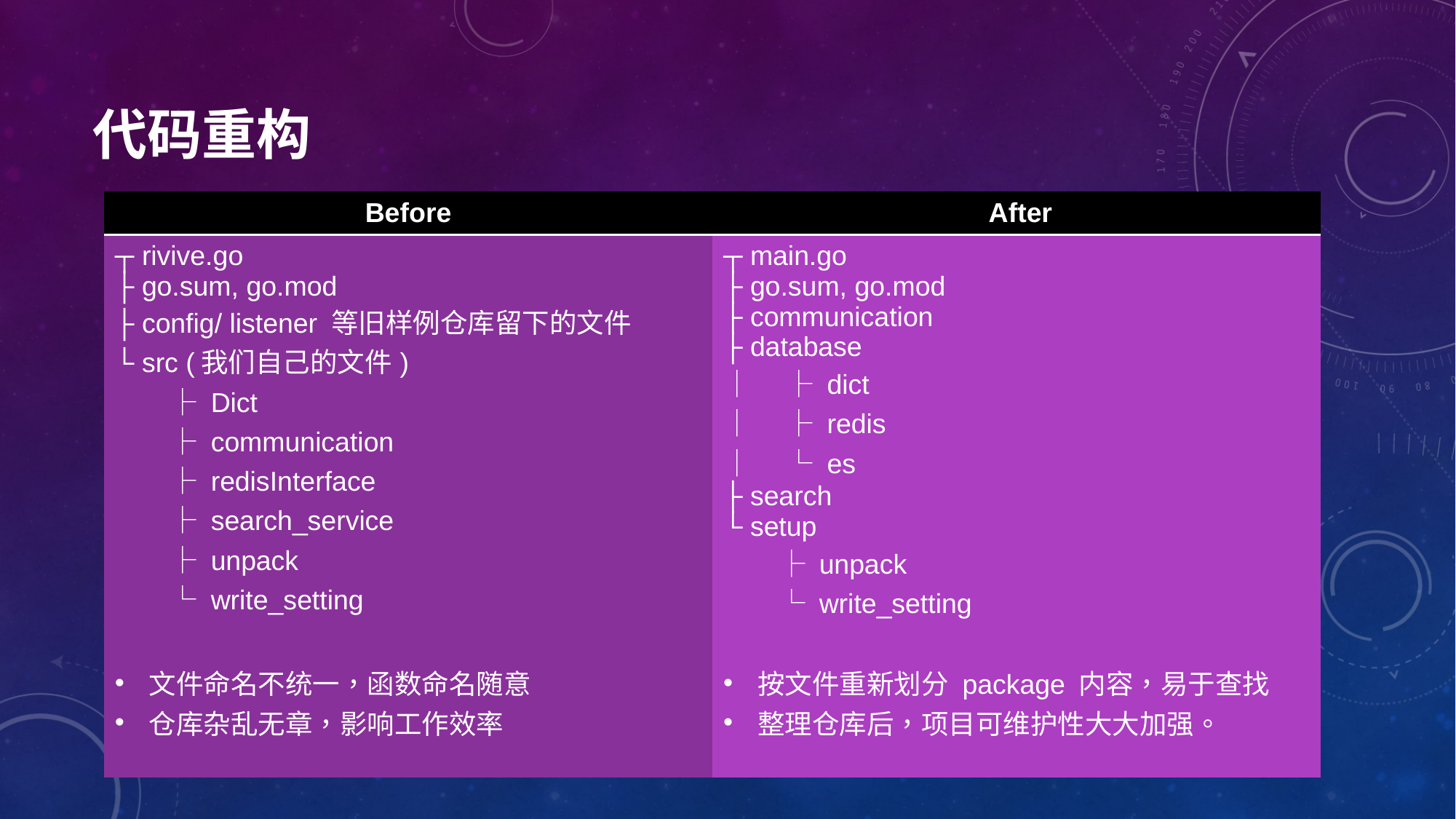

# 代码重构
| Before | After |
| --- | --- |
| ┬ rivive.go ├ go.sum, go.mod ├ config/ listener 等旧样例仓库留下的文件 └ src (我们自己的文件) 　　├ Dict 　　├ communication 　　├ redisInterface 　　├ search\_service 　　├ unpack 　　└ write\_setting | ┬ main.go ├ go.sum, go.mod ├ communication ├ database │　├ dict │　├ redis │　└ es ├ search └ setup 　　├ unpack 　　└ write\_setting |
| 文件命名不统一，函数命名随意 仓库杂乱无章，影响工作效率 | 按文件重新划分 package 内容，易于查找 整理仓库后，项目可维护性大大加强。 |